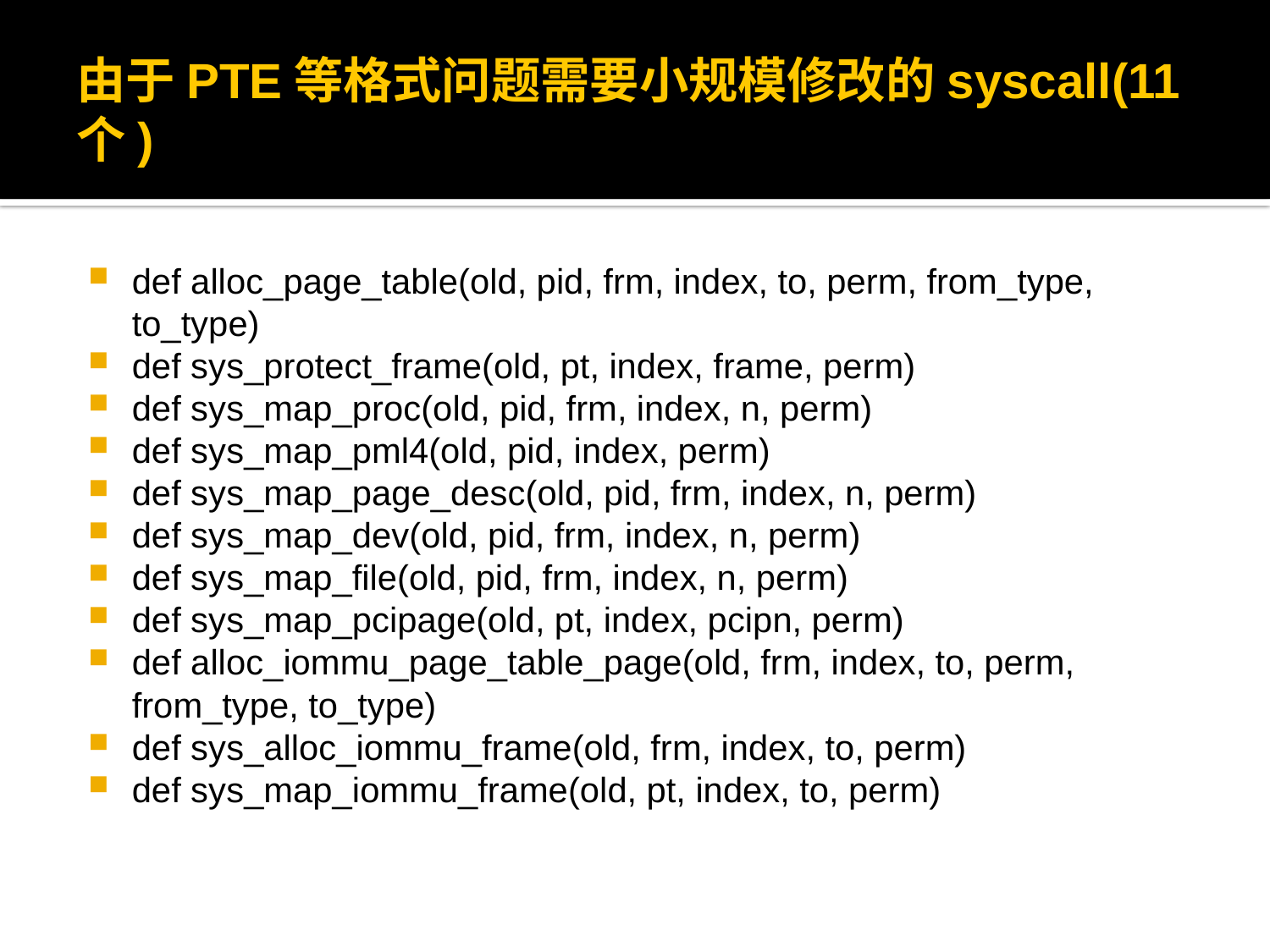

# 由于PTE等格式问题需要小规模修改的syscall(11个)
def alloc_page_table(old, pid, frm, index, to, perm, from_type, to_type)
def sys_protect_frame(old, pt, index, frame, perm)
def sys_map_proc(old, pid, frm, index, n, perm)
def sys_map_pml4(old, pid, index, perm)
def sys_map_page_desc(old, pid, frm, index, n, perm)
def sys_map_dev(old, pid, frm, index, n, perm)
def sys_map_file(old, pid, frm, index, n, perm)
def sys_map_pcipage(old, pt, index, pcipn, perm)
def alloc_iommu_page_table_page(old, frm, index, to, perm, from_type, to_type)
def sys_alloc_iommu_frame(old, frm, index, to, perm)
def sys_map_iommu_frame(old, pt, index, to, perm)